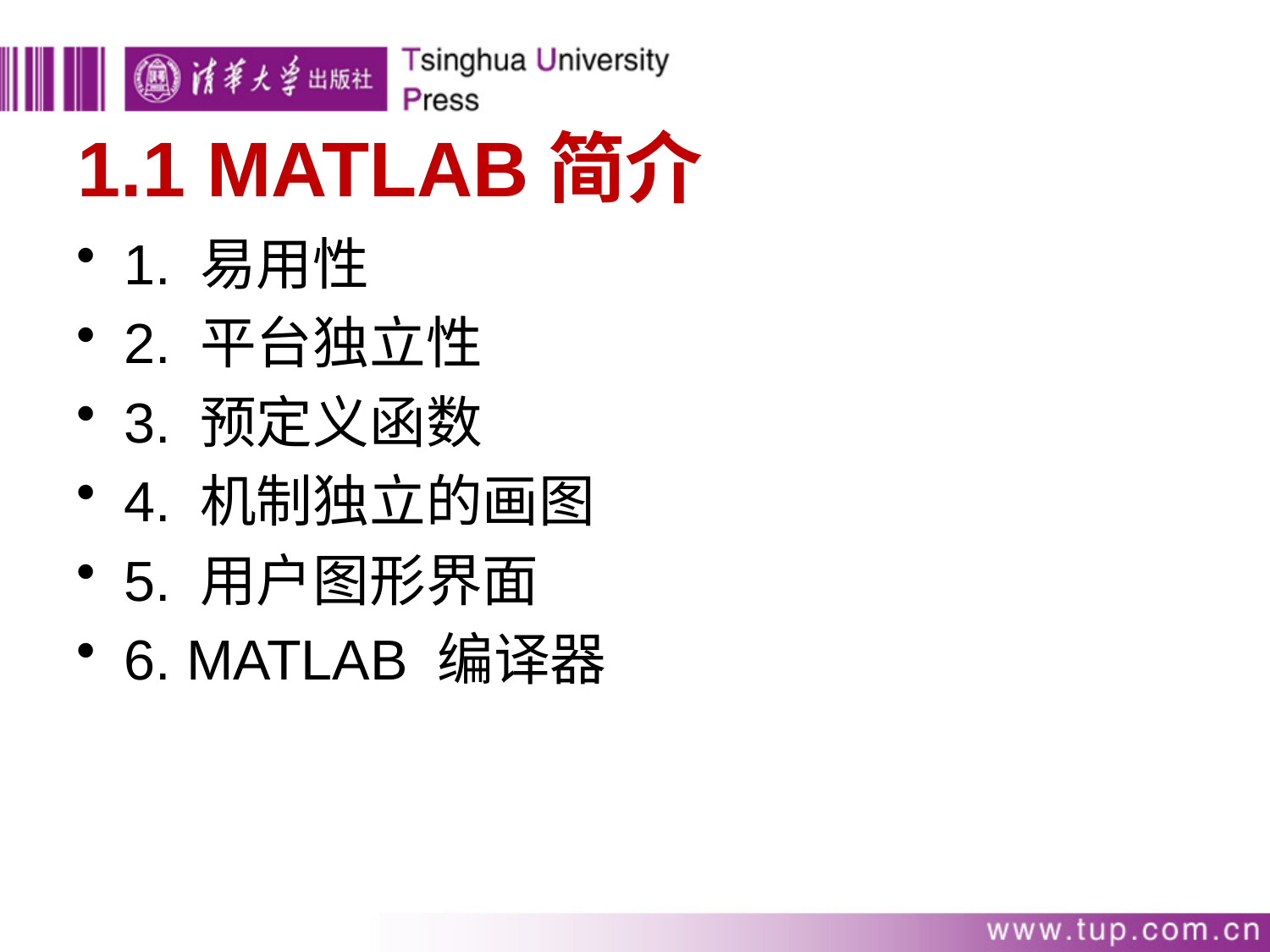

# 1.1 MATLAB简介
1. 易用性
2. 平台独立性
3. 预定义函数
4. 机制独立的画图
5. 用户图形界面
6. MATLAB 编译器